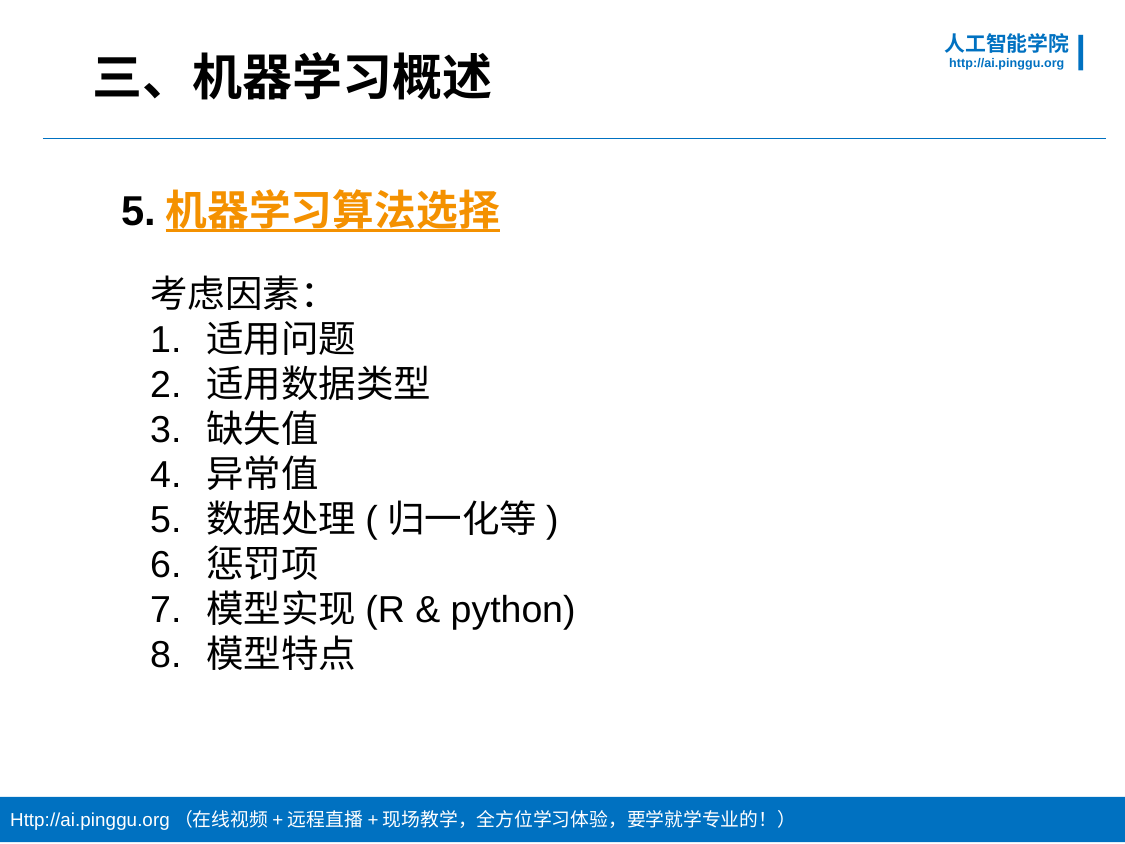

# 三、机器学习概述
5.机器学习算法选择
考虑因素：
适用问题
适用数据类型
缺失值
异常值
数据处理(归一化等)
惩罚项
模型实现(R & python)
模型特点
36